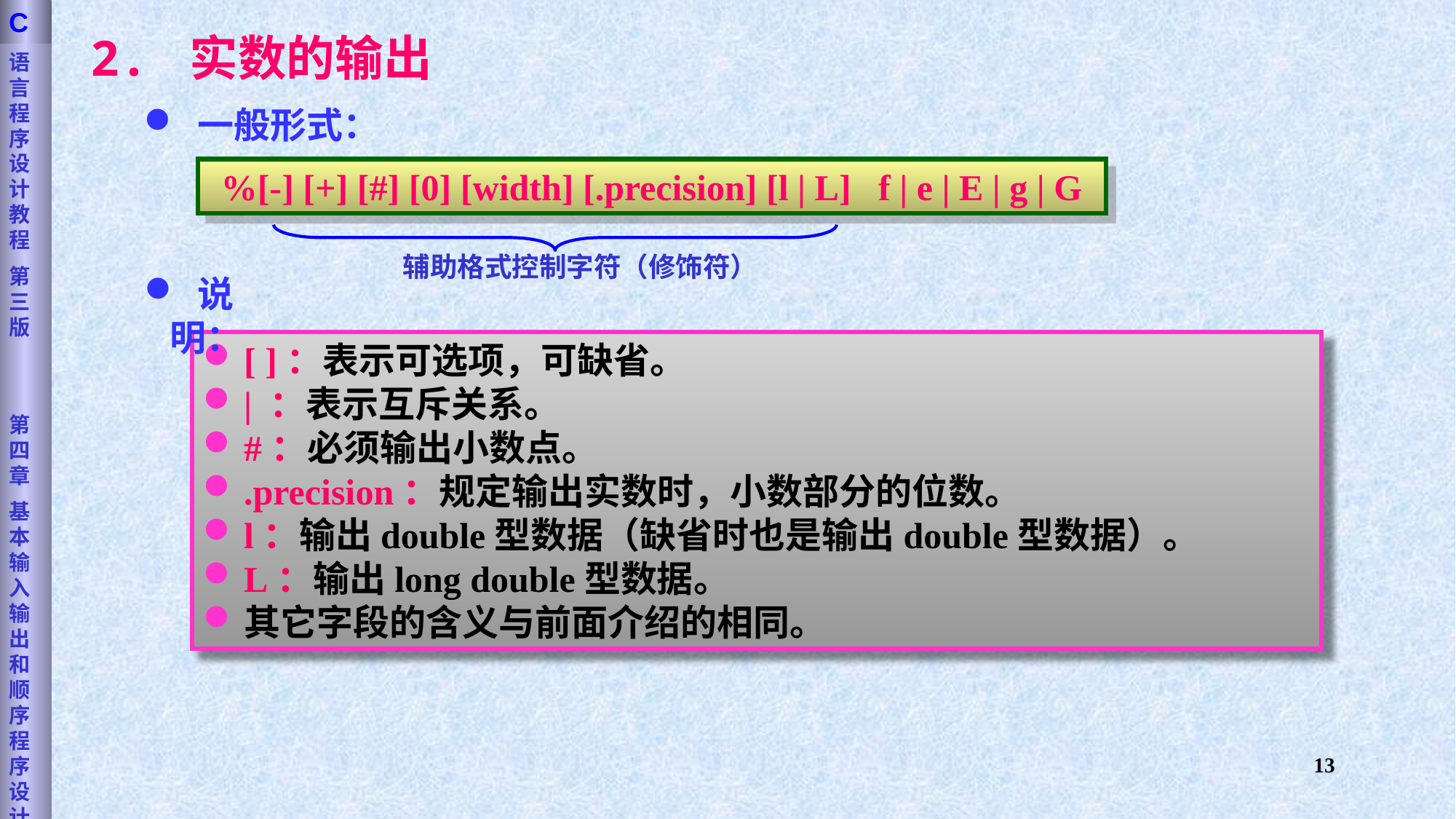

语言程序设计教程
第三版

第四章
基本输入输出和顺序程序设计
C
2. 实数的输出
 一般形式：

%[-] [+] [#] [0] [width] [.precision] [l | L]   f | e | E | g | G
辅助格式控制字符（修饰符）
 说明：
[ ]：表示可选项，可缺省。
| ：表示互斥关系。
#：必须输出小数点。
.precision：规定输出实数时，小数部分的位数。
l：输出double型数据（缺省时也是输出double型数据）。
L：输出long double型数据。
其它字段的含义与前面介绍的相同。
13